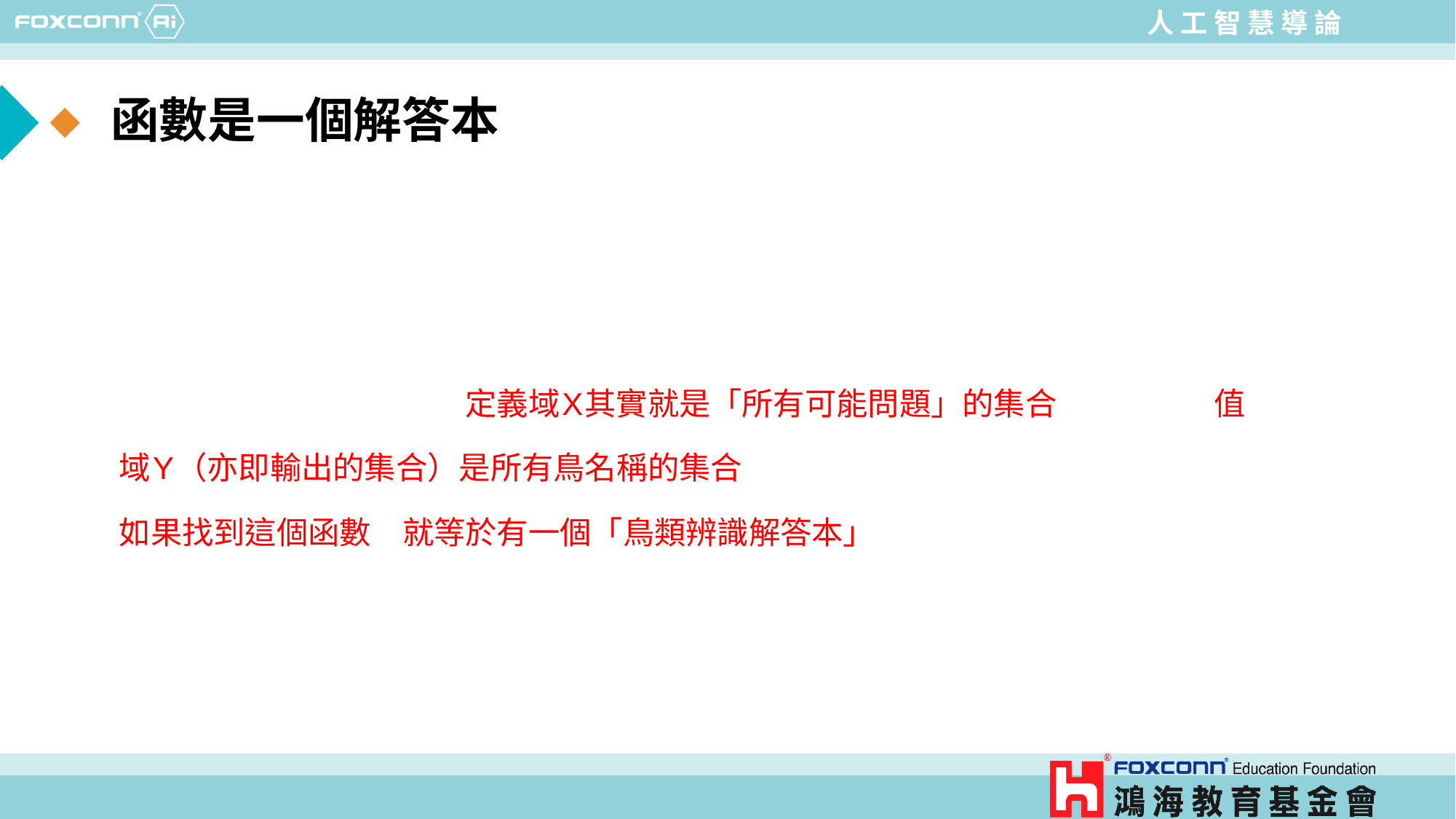

# 函數是一個解答本
函數的本質就是一個「解答本」，也就是說，只要找到那個函數，就可以按圖索驥，找到對應問題的解答本。
例如，在鳥類辨識的範例裡，輸入的集合是鳥的照片，所以定義域X就是所有鳥類照片的集合，也就是說，定義域X其實就是「所有可能問題」的集合。同樣地，值域Y（亦即輸出的集合）是所有鳥名稱的集合，也就是「所有可能答案」的集合。如果找到這個函數，就等於有一個「鳥類辨識解答本」。